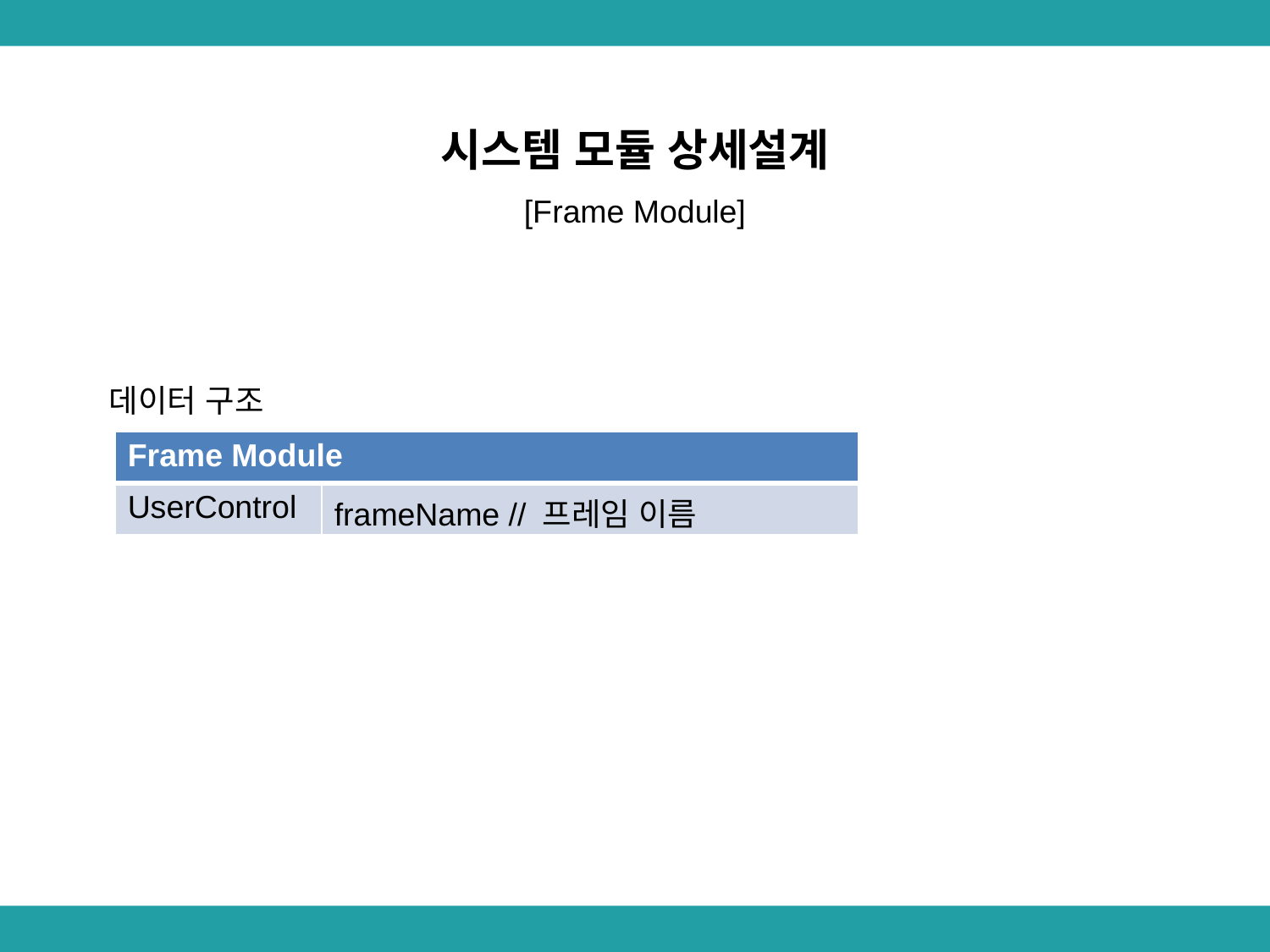

시스템 모듈 상세설계
[Frame Module]
          데이터 구조
| Frame Module |  |
| --- | --- |
| UserControl | frameName // 프레임 이름 |